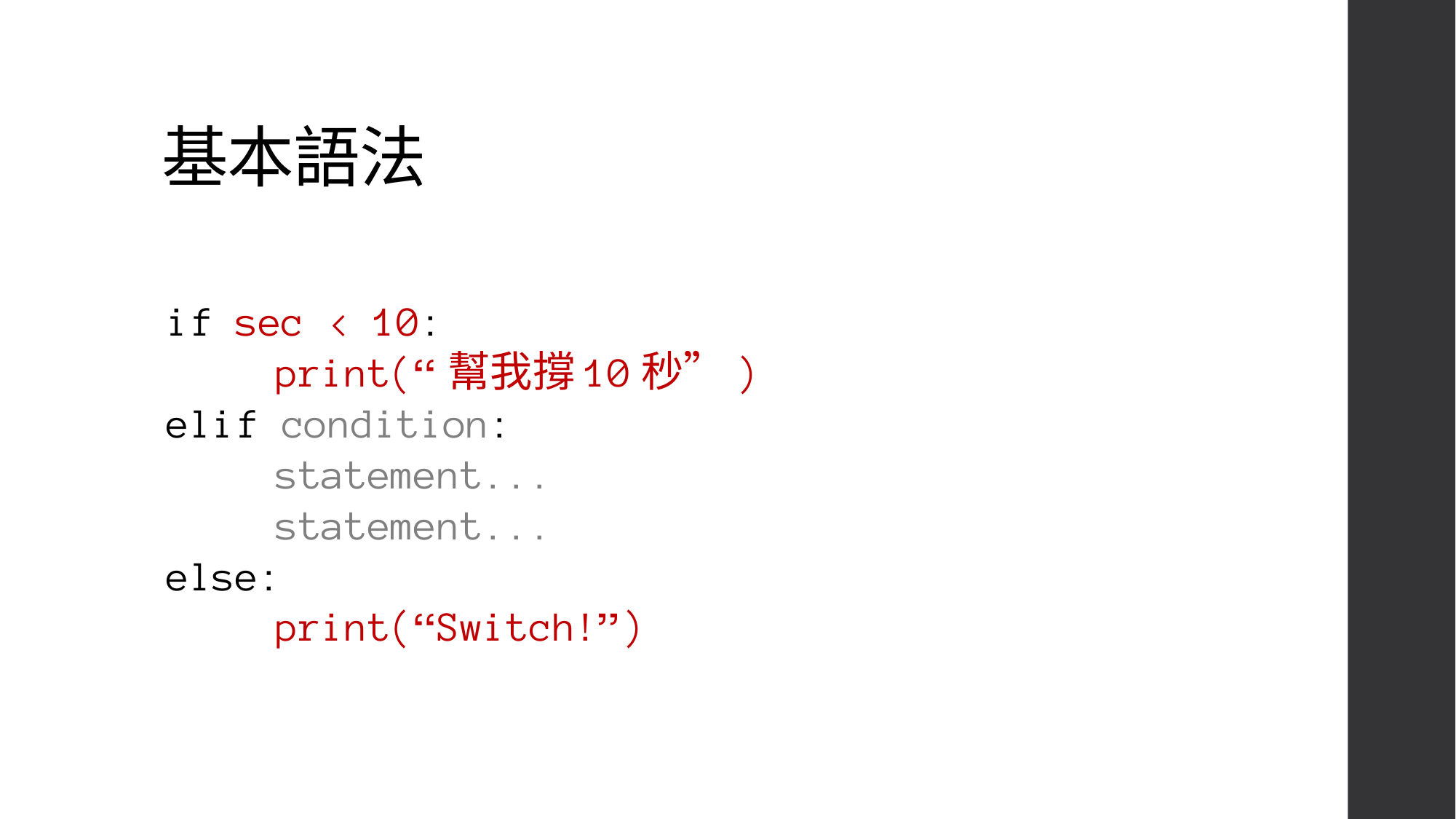

# 基本語法
if sec < 10:
	print(“幫我撐10秒”)
elif condition:
	statement...
	statement...
else:
	print(“Switch!”)